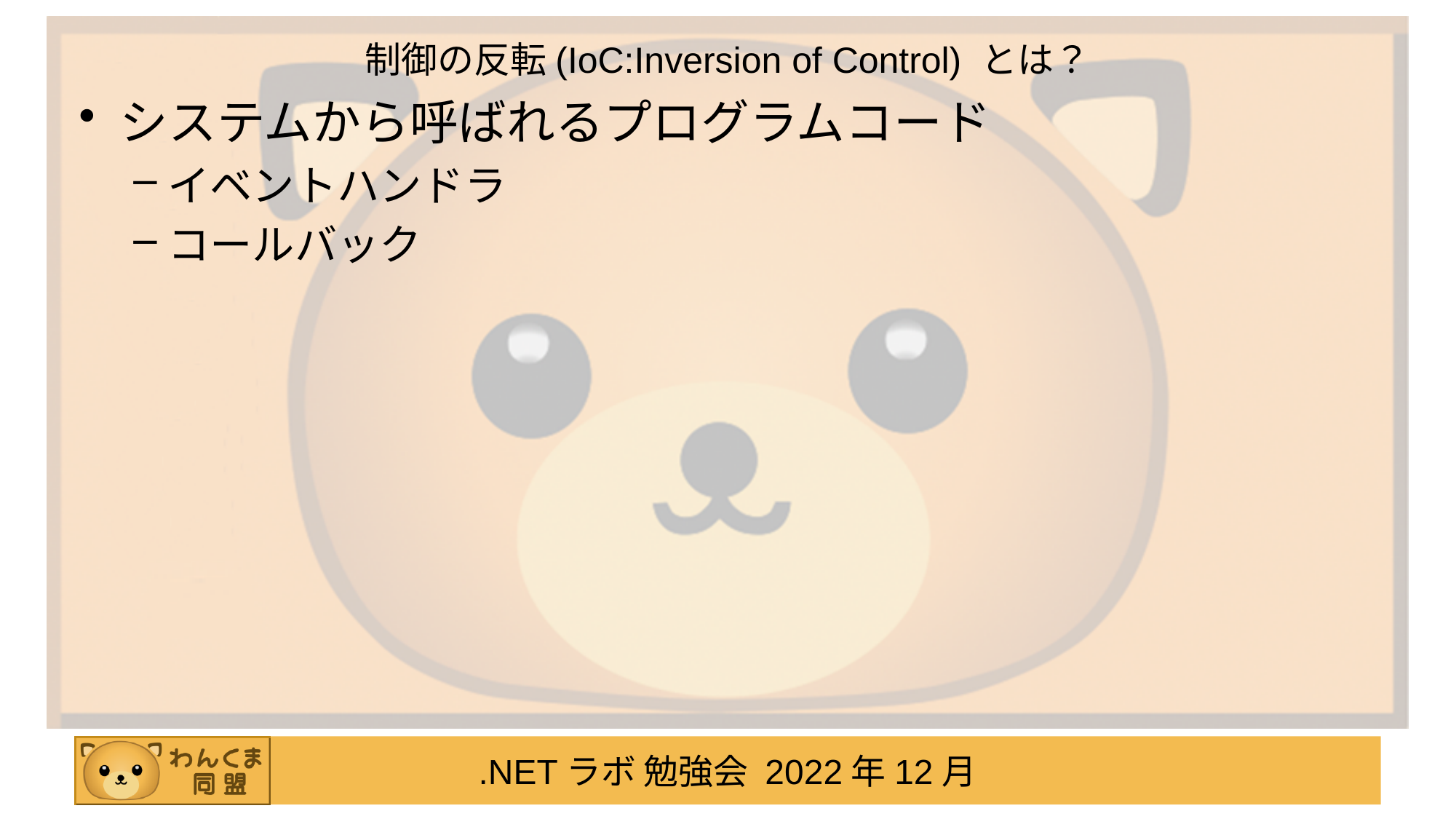

# 制御の反転(IoC:Inversion of Control) とは？
システムから呼ばれるプログラムコード
イベントハンドラ
コールバック